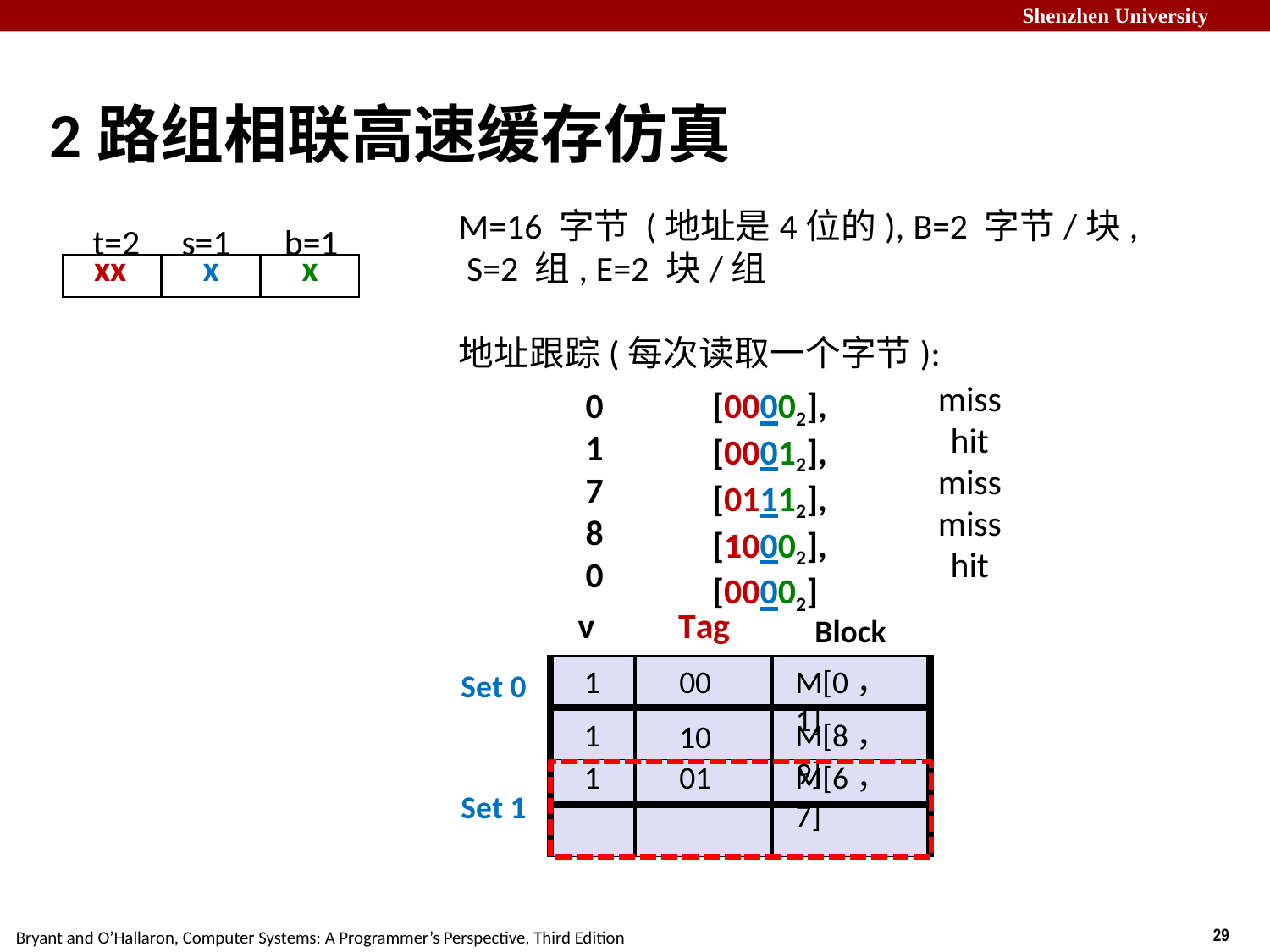

# 2路组相联高速缓存仿真
M=16 字节 (地址是4位的), B=2 字节/块, S=2 组, E=2 块/组
t=2	s=1	b=1
| xx | x | x |
| --- | --- | --- |

地址跟踪(每次读取一个字节):
miss hit miss miss hit
0
1
7
8
0
[00002],
[00012],
[01112],
[10002],
[00002]

v	    Tag
Block
|  |  |  |
| --- | --- | --- |
|  |  |  |
|  |  |  |
|  |  |  |
1
00
M[0，1]
Set 0

Set 1
1
M[8，9]
10
1
01
M[6，7]
0